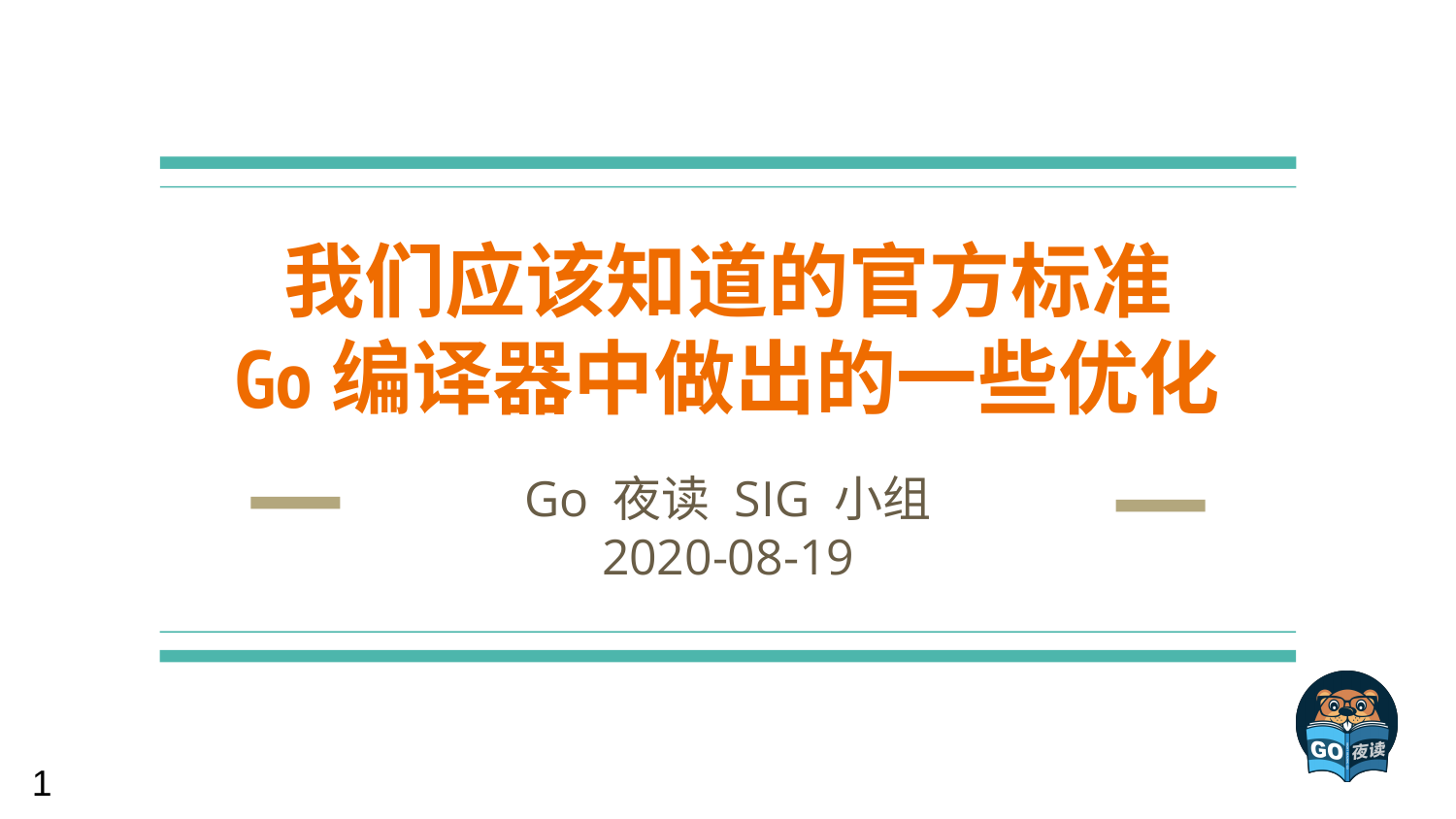

我们应该知道的官方标准
Go编译器中做出的一些优化
Go 夜读 SIG 小组
2020-08-19
1